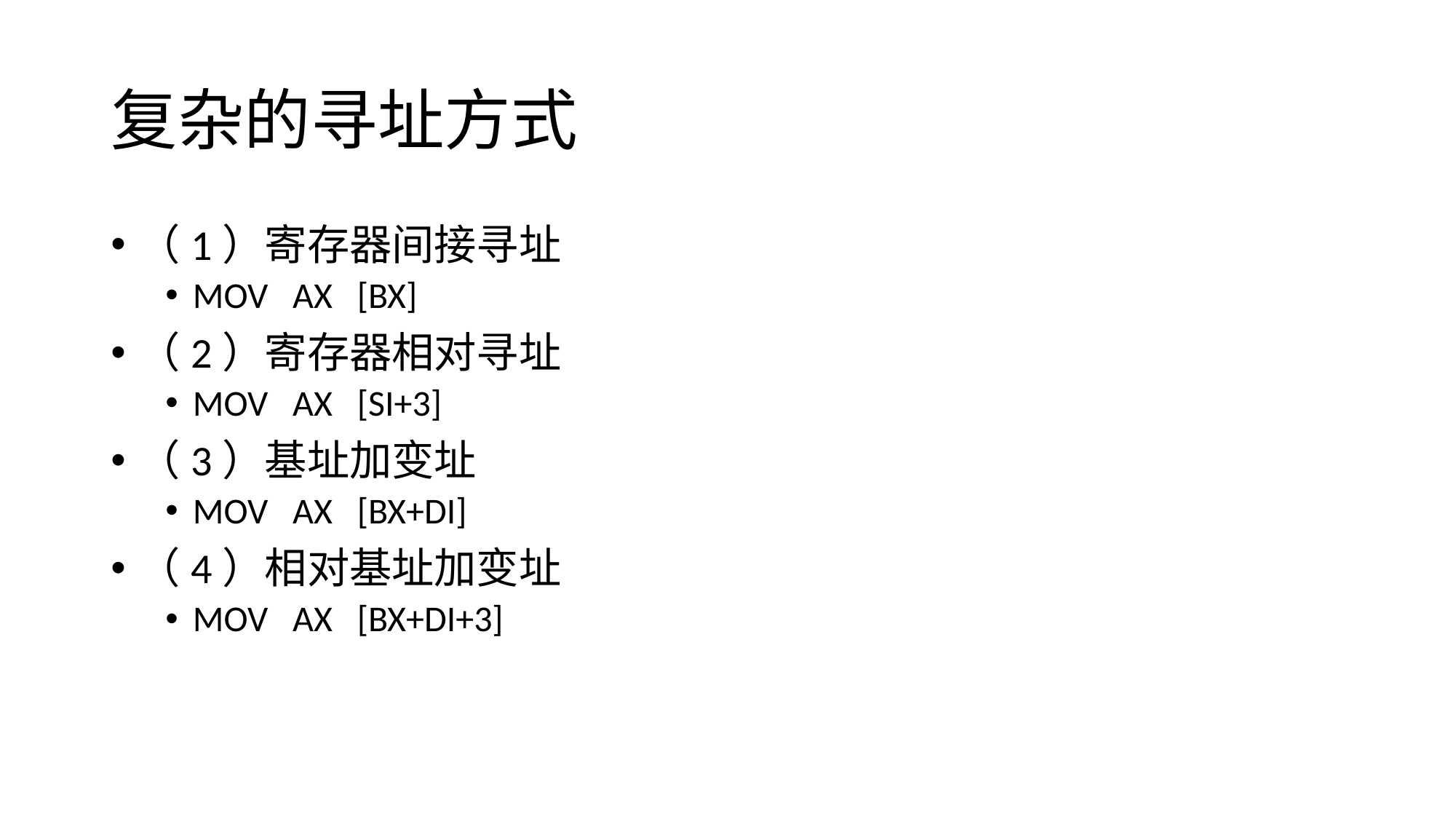

# 复杂的寻址方式
（1）寄存器间接寻址
MOV   AX   [BX]
（2）寄存器相对寻址
MOV   AX   [SI+3]
（3）基址加变址
MOV   AX   [BX+DI]
（4）相对基址加变址
MOV   AX   [BX+DI+3]